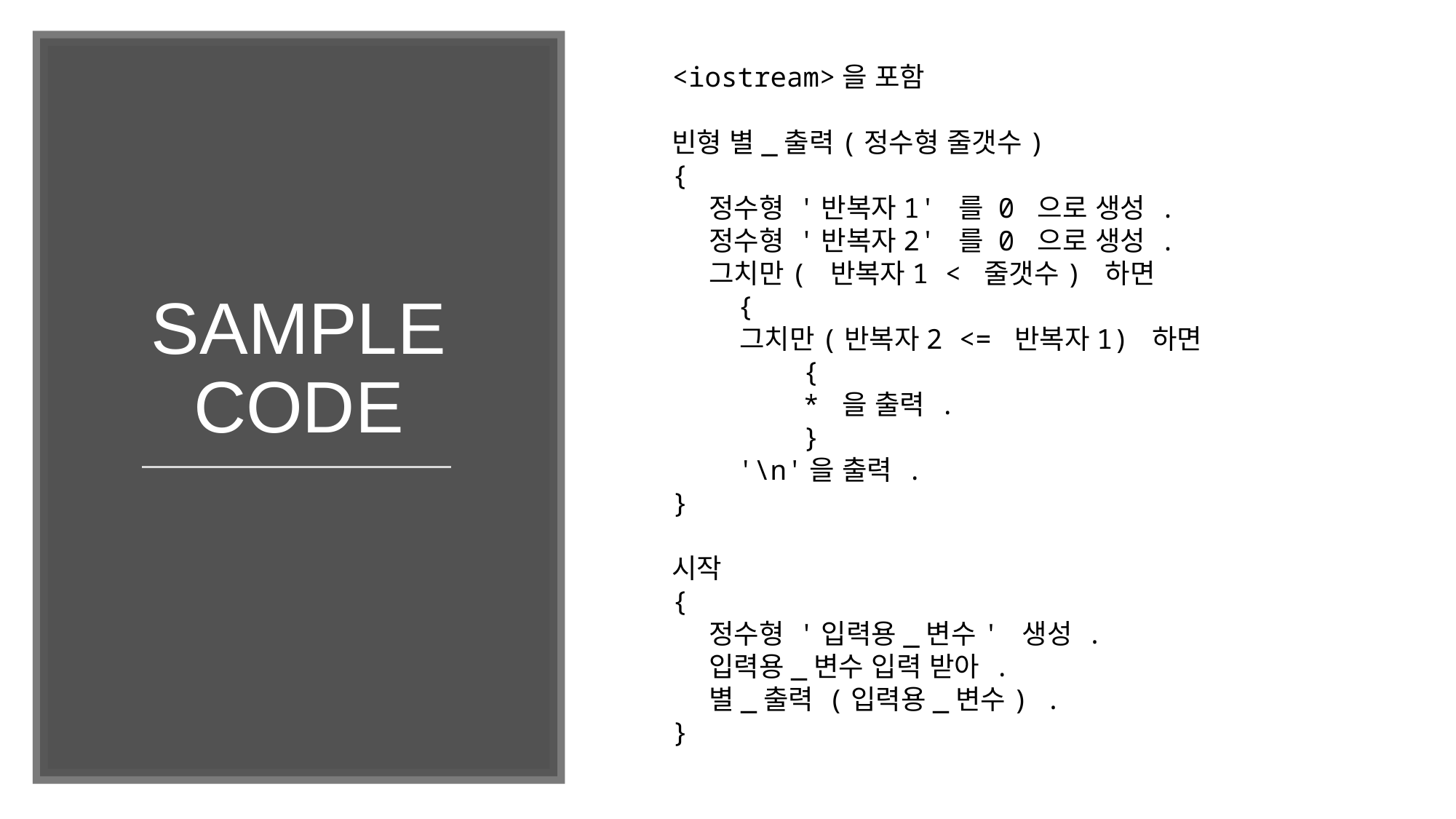

<iostream>을 포함

빈형 별_출력(정수형 줄갯수)
{
    정수형 '반복자1' 를 0 으로 생성 .
    정수형 '반복자2' 를 0 으로 생성 .
    그치만( 반복자1 < 줄갯수) 하면
    {
        그치만(반복자2 <= 반복자1) 하면
        {
        * 을 출력 .
        }
    '\n'을 출력 .
}

시작
{
    정수형 '입력용_변수' 생성 .
    입력용_변수 입력 받아 .
    별_출력 (입력용_변수) .
}
# SAMPLE CODE